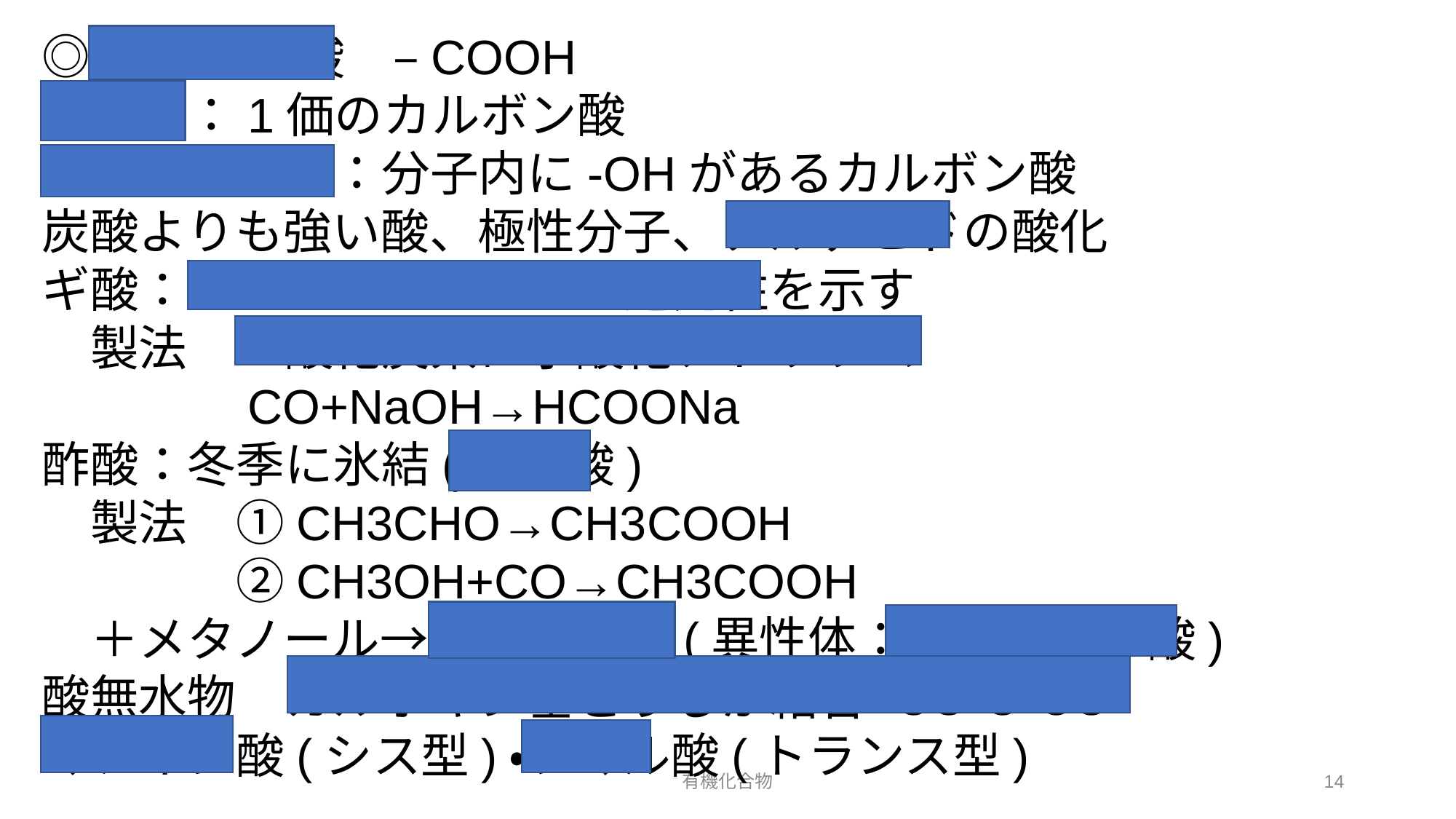

◎カルボン酸　–COOH
脂肪酸：1価のカルボン酸
ヒドロキシ酸：分子内に-OHがあるカルボン酸
炭酸よりも強い酸、極性分子、アルデヒドの酸化
ギ酸：アルデヒド基をもち還元性を示す
　製法　一酸化炭素に水酸化ナトリウム
　　　　CO+NaOH→HCOONa
酢酸：冬季に氷結(氷酢酸)
　製法　①CH3CHO→CH3COOH
　　　　②CH3OH+CO→CH3COOH
　＋メタノール→酢酸エチル(異性体：プロピオン酸)
酸無水物　カルボキシ基どうしが結合-CO-O-CO-
マレイン酸(シス型)・フマル酸(トランス型)

有機化合物
14